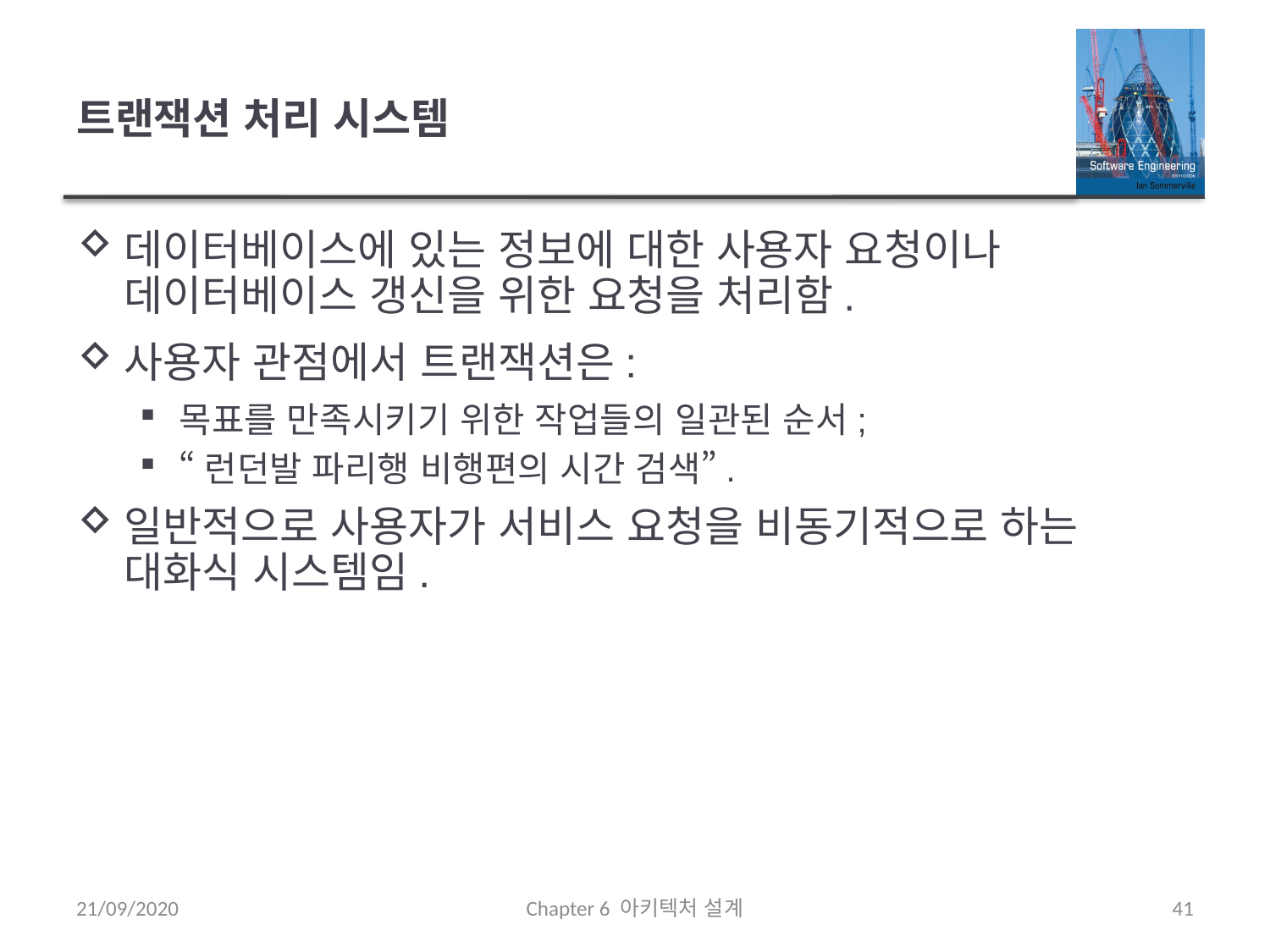

# 트랜잭션 처리 시스템
데이터베이스에 있는 정보에 대한 사용자 요청이나 데이터베이스 갱신을 위한 요청을 처리함.
사용자 관점에서 트랜잭션은:
목표를 만족시키기 위한 작업들의 일관된 순서;
“런던발 파리행 비행편의 시간 검색”.
일반적으로 사용자가 서비스 요청을 비동기적으로 하는 대화식 시스템임.
21/09/2020
Chapter 6 아키텍처 설계
41